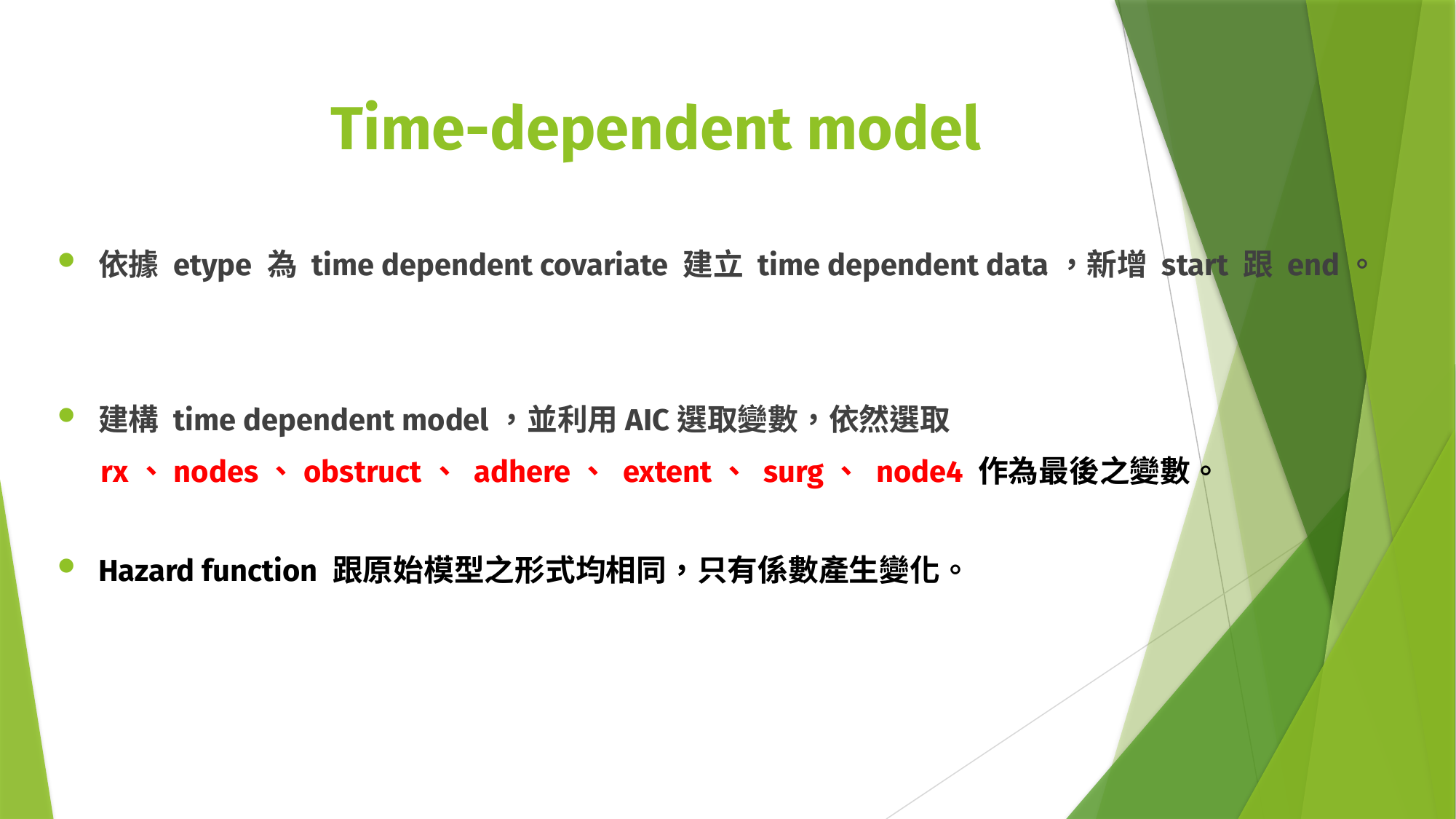

# Time-dependent model
依據 etype 為 time dependent covariate 建立 time dependent data，新增 start 跟 end。

建構 time dependent model，並利用AIC選取變數，依然選取
      rx、nodes、obstruct、 adhere、 extent、 surg、 node4 作為最後之變數。

Hazard function 跟原始模型之形式均相同，只有係數產生變化。